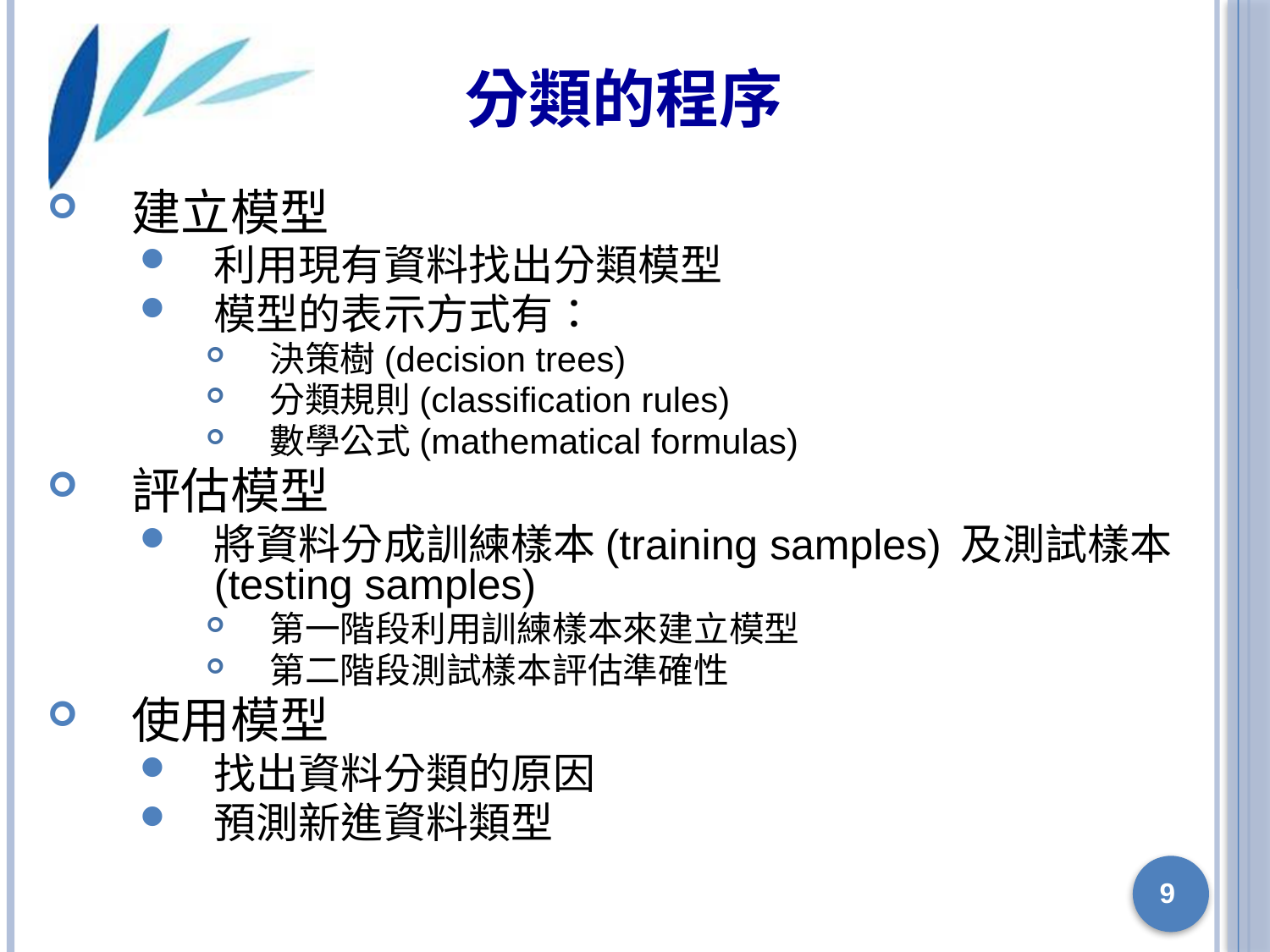

# 分類的程序
建立模型
利用現有資料找出分類模型
模型的表示方式有：
決策樹(decision trees)
分類規則(classification rules)
數學公式(mathematical formulas)
評估模型
將資料分成訓練樣本(training samples) 及測試樣本(testing samples)
第一階段利用訓練樣本來建立模型
第二階段測試樣本評估準確性
使用模型
找出資料分類的原因
預測新進資料類型
9